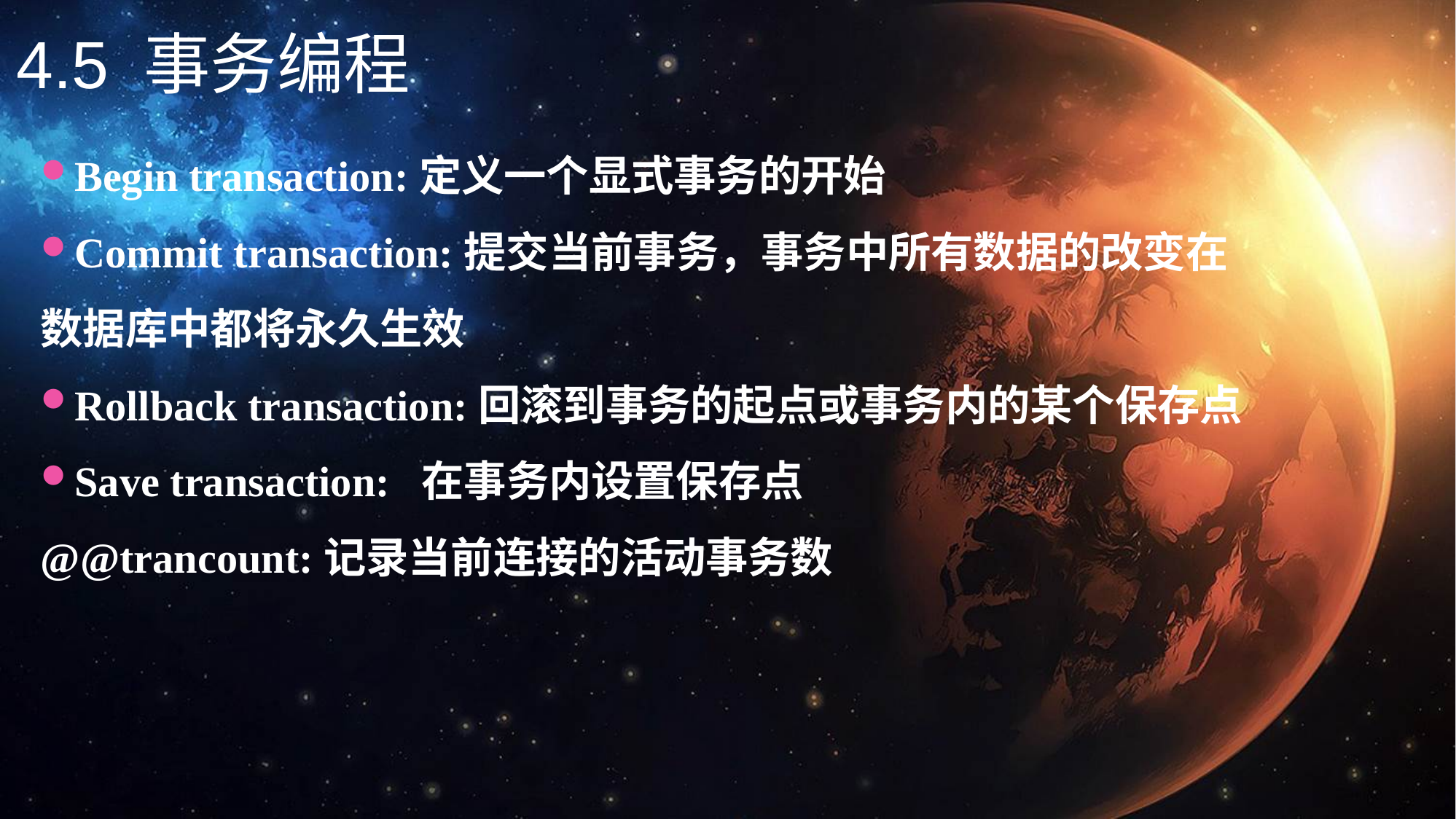

4.5 事务编程
Begin transaction:定义一个显式事务的开始
Commit transaction:提交当前事务，事务中所有数据的改变在数据库中都将永久生效
Rollback transaction:回滚到事务的起点或事务内的某个保存点
Save transaction:  在事务内设置保存点
@@trancount:记录当前连接的活动事务数